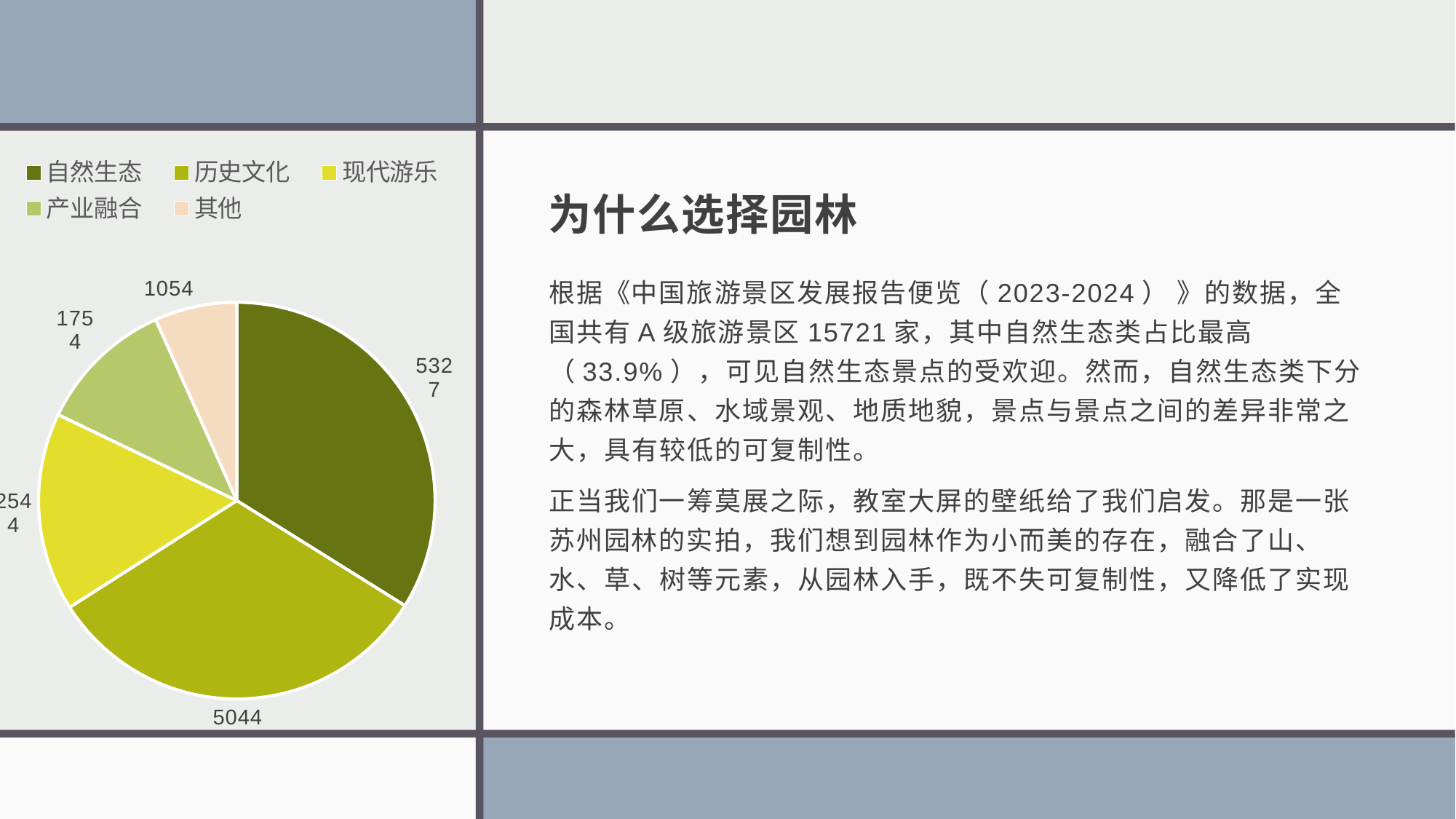

### Chart

| Category | 系列1 |
|---|---|
| 自然生态 | 5327.0 |
| 历史文化 | 5044.0 |
| 现代游乐 | 2544.0 |
| 产业融合 | 1754.0 |
| 其他 | 1054.0 |
# 为什么选择园林
根据《中国旅游景区发展报告便览（2023-2024） 》的数据，全国共有A级旅游景区15721家，其中自然生态类占比最高（33.9%），可见自然生态景点的受欢迎。然而，自然生态类下分的森林草原、水域景观、地质地貌，景点与景点之间的差异非常之大，具有较低的可复制性。
正当我们一筹莫展之际，教室大屏的壁纸给了我们启发。那是一张苏州园林的实拍，我们想到园林作为小而美的存在，融合了山、水、草、树等元素，从园林入手，既不失可复制性，又降低了实现成本。